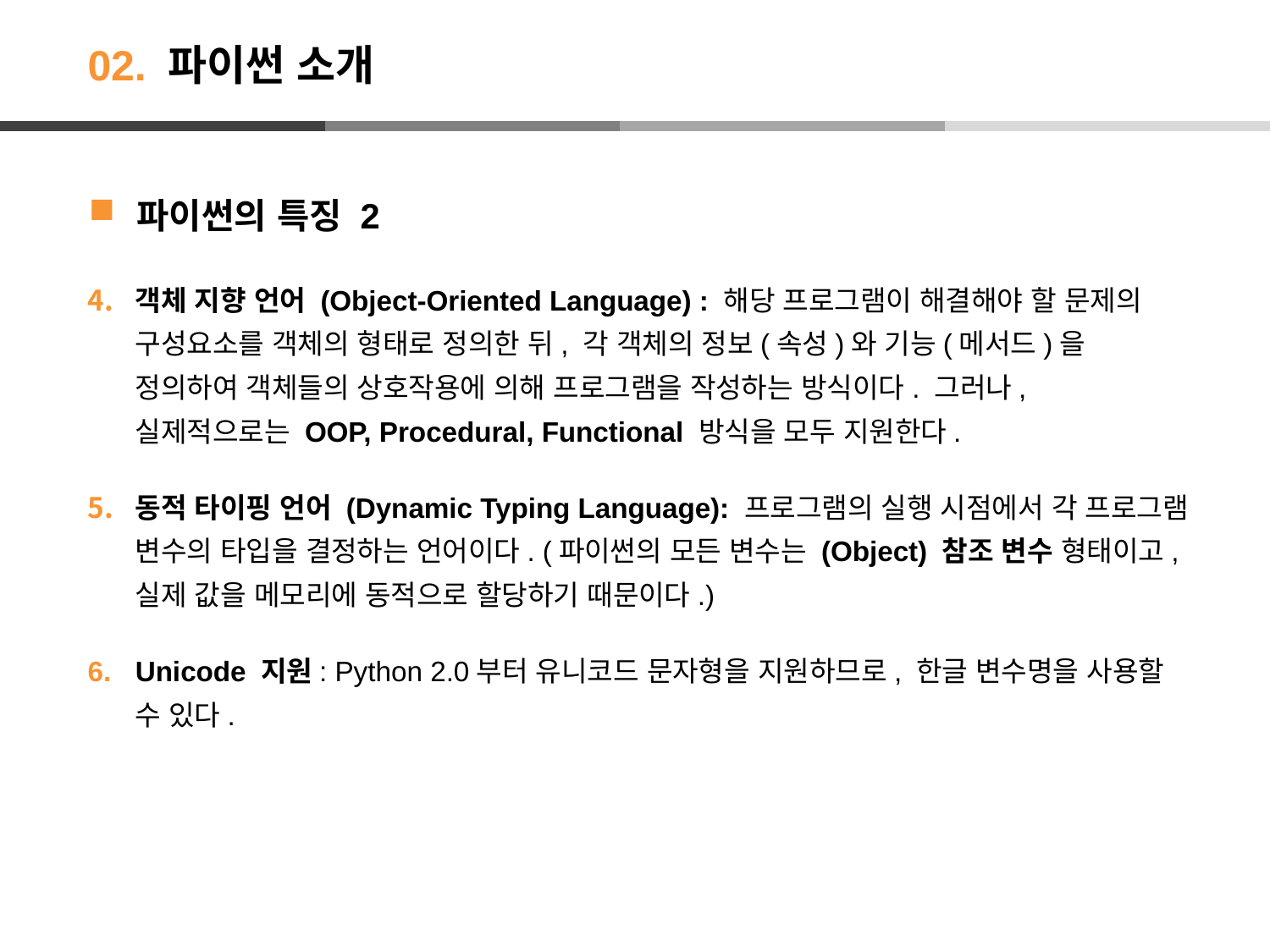

# 02. 파이썬 소개
파이썬의 특징 2
객체 지향 언어 (Object-Oriented Language) : 해당 프로그램이 해결해야 할 문제의 구성요소를 객체의 형태로 정의한 뒤, 각 객체의 정보(속성)와 기능(메서드)을 정의하여 객체들의 상호작용에 의해 프로그램을 작성하는 방식이다. 그러나, 실제적으로는 OOP, Procedural, Functional 방식을 모두 지원한다.
동적 타이핑 언어 (Dynamic Typing Language): 프로그램의 실행 시점에서 각 프로그램 변수의 타입을 결정하는 언어이다. (파이썬의 모든 변수는 (Object) 참조 변수 형태이고, 실제 값을 메모리에 동적으로 할당하기 때문이다.)
Unicode 지원: Python 2.0부터 유니코드 문자형을 지원하므로, 한글 변수명을 사용할 수 있다.